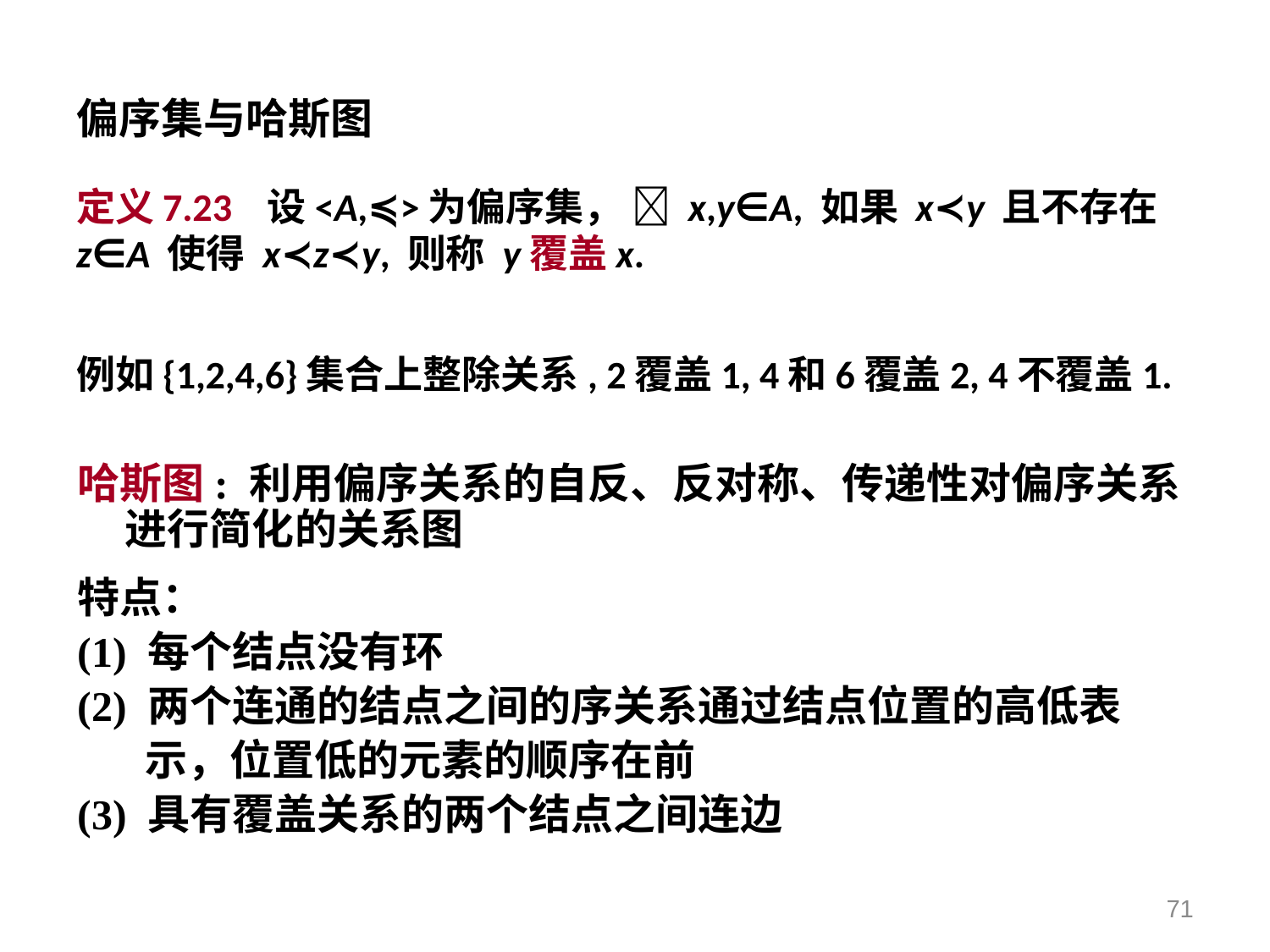

# 偏序集与哈斯图
定义7.23   设<A,≼>为偏序集， ∀ x,y∈A, 如果 x≺y 且不存在 z∈A 使得 x≺z≺y, 则称 y覆盖x.

例如{1,2,4,6}集合上整除关系, 2覆盖1, 4和6覆盖2, 4不覆盖1.

哈斯图: 利用偏序关系的自反、反对称、传递性对偏序关系进行简化的关系图
特点：
(1) 每个结点没有环
(2) 两个连通的结点之间的序关系通过结点位置的高低表
      示，位置低的元素的顺序在前
(3) 具有覆盖关系的两个结点之间连边
71